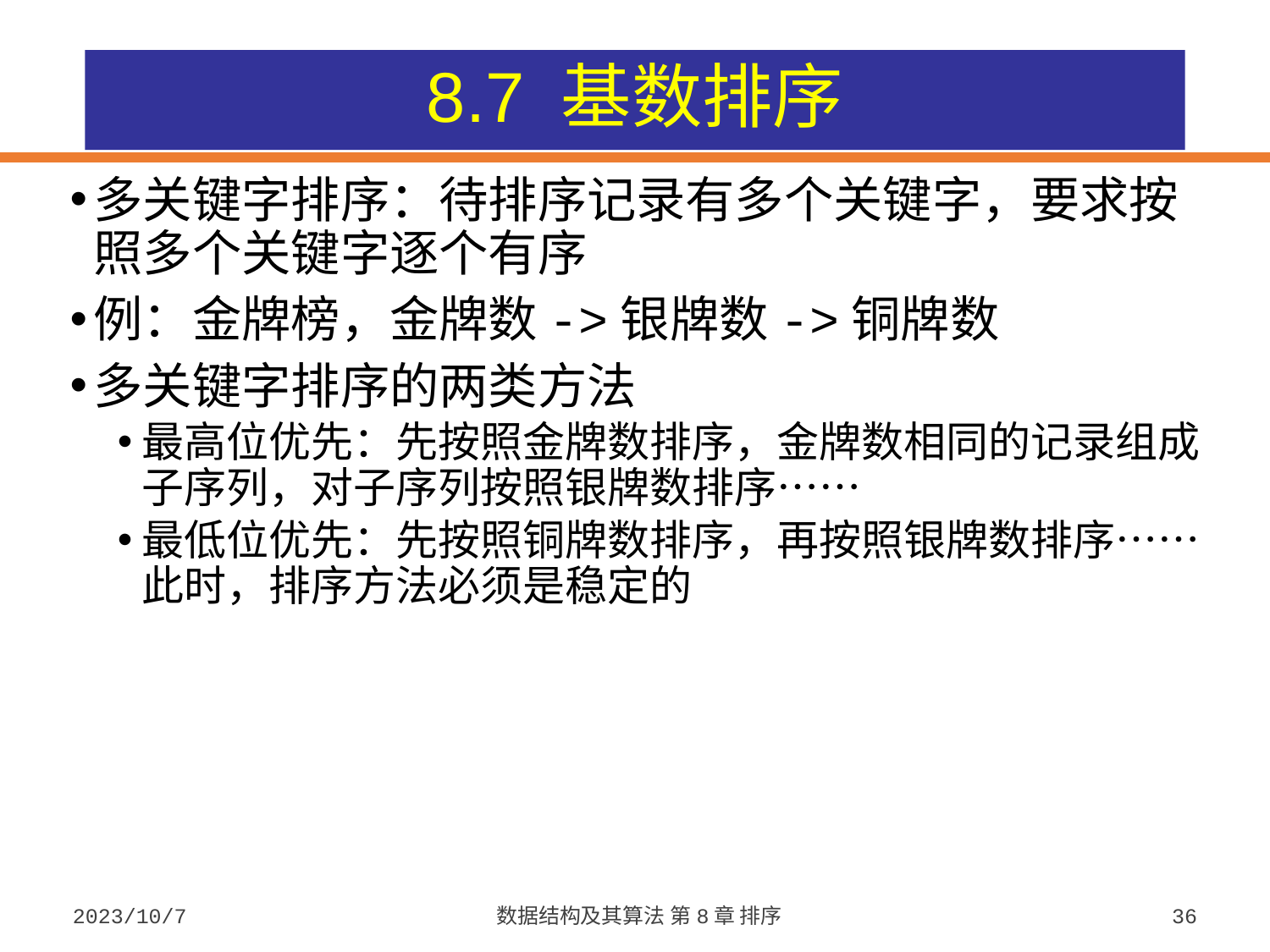

# 8.7 基数排序
多关键字排序：待排序记录有多个关键字，要求按照多个关键字逐个有序
例：金牌榜，金牌数->银牌数->铜牌数
多关键字排序的两类方法
最高位优先：先按照金牌数排序，金牌数相同的记录组成子序列，对子序列按照银牌数排序……
最低位优先：先按照铜牌数排序，再按照银牌数排序……此时，排序方法必须是稳定的
2023/10/7
数据结构及其算法 第8章 排序
36